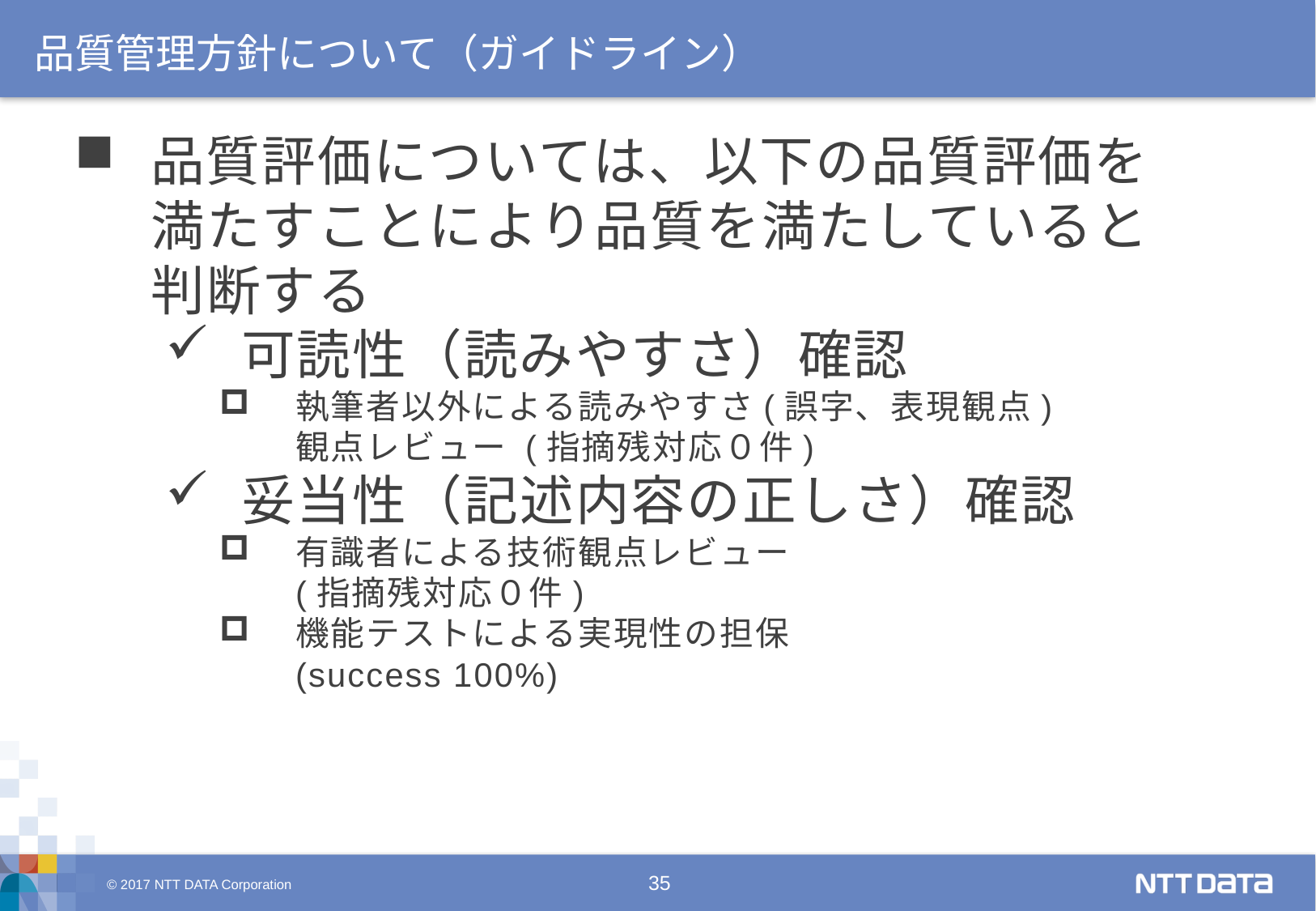

品質管理方針について（ガイドライン）
品質評価については、以下の品質評価を
満たすことにより品質を満たしていると
判断する
可読性（読みやすさ）確認
執筆者以外による読みやすさ(誤字、表現観点)
観点レビュー (指摘残対応０件)
妥当性（記述内容の正しさ）確認
有識者による技術観点レビュー
(指摘残対応０件)
機能テストによる実現性の担保
(success 100%)